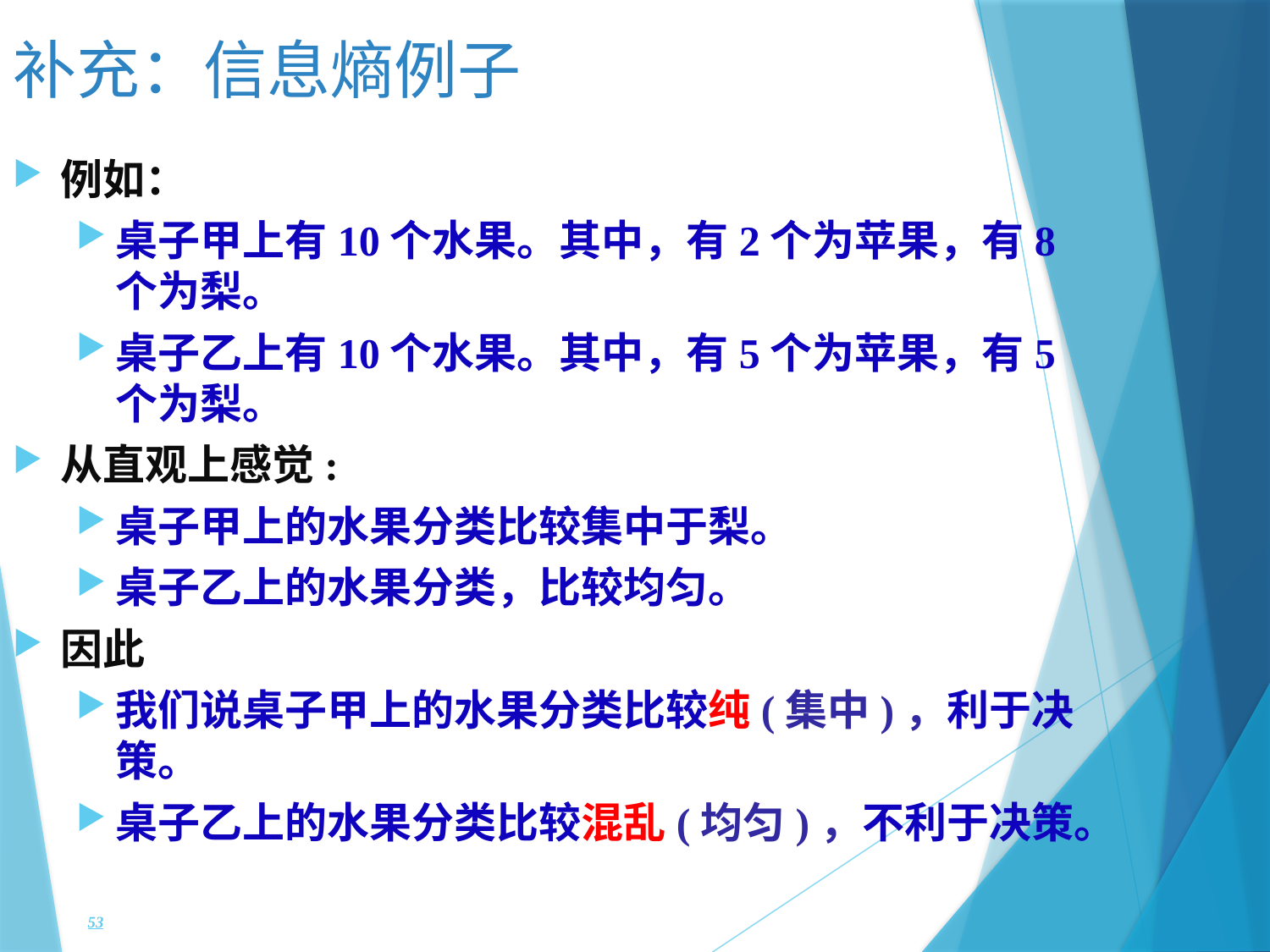

补充：信息熵例子
例如：
桌子甲上有10个水果。其中，有2个为苹果，有8个为梨。
桌子乙上有10个水果。其中，有5个为苹果，有5个为梨。
从直观上感觉:
桌子甲上的水果分类比较集中于梨。
桌子乙上的水果分类，比较均匀。
因此
我们说桌子甲上的水果分类比较纯(集中)，利于决策。
桌子乙上的水果分类比较混乱(均匀)，不利于决策。

53